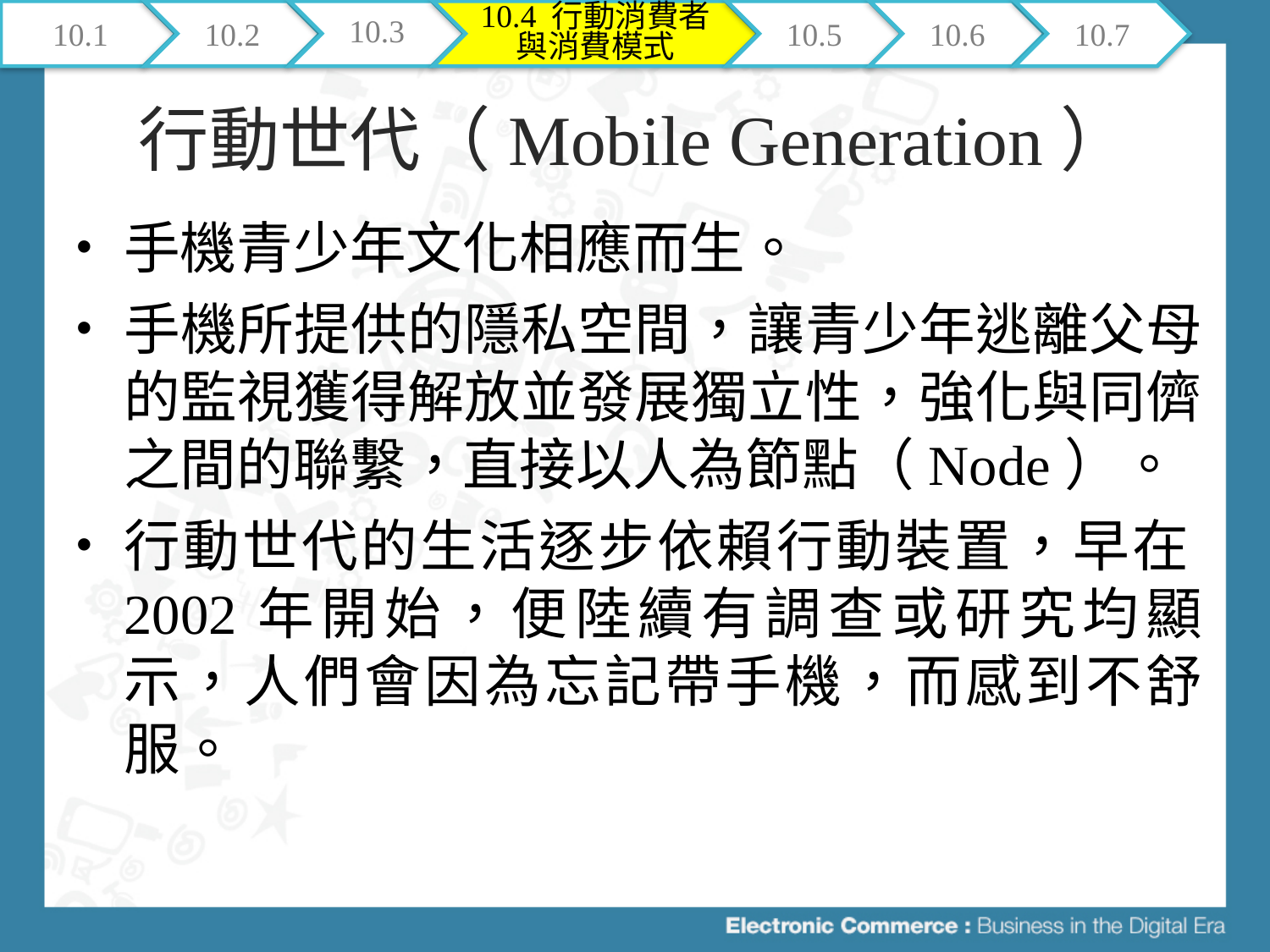

10.1
10.2
10.3
10.4 行動消費者與消費模式
10.5
10.6
10.7
# 行動世代（Mobile Generation）
手機青少年文化相應而生。
手機所提供的隱私空間，讓青少年逃離父母的監視獲得解放並發展獨立性，強化與同儕之間的聯繫，直接以人為節點（Node）。
行動世代的生活逐步依賴行動裝置，早在2002年開始，便陸續有調查或研究均顯示，人們會因為忘記帶手機，而感到不舒服。